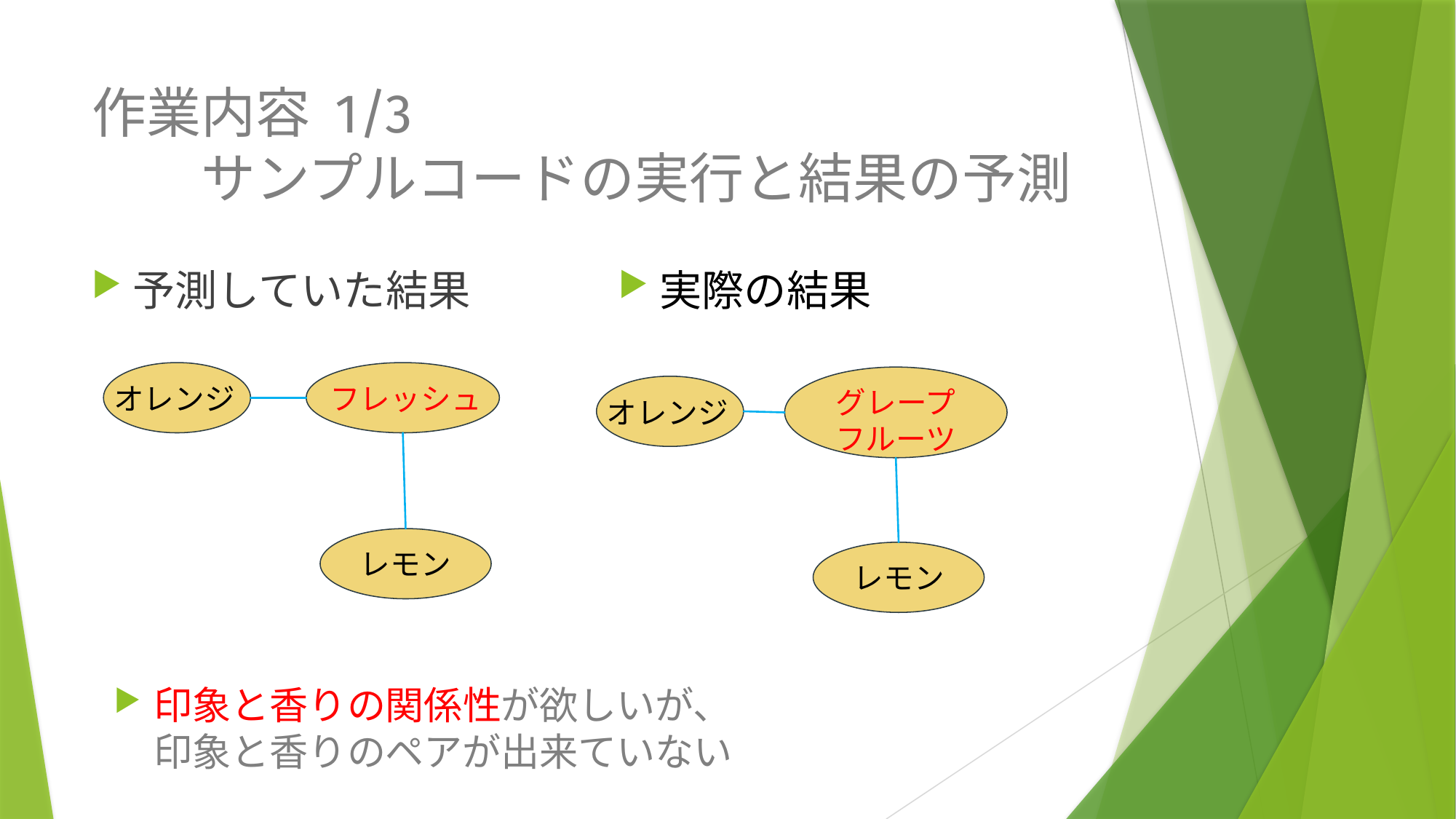

# 作業内容 1/3 サンプルコードの実行と結果の予測
予測していた結果

実際の結果

オレンジ

フレッシュ

レモン

グレープフルーツ

オレンジ

レモン
印象と香りの関係性が欲しいが、
印象と香りのペアが出来ていない